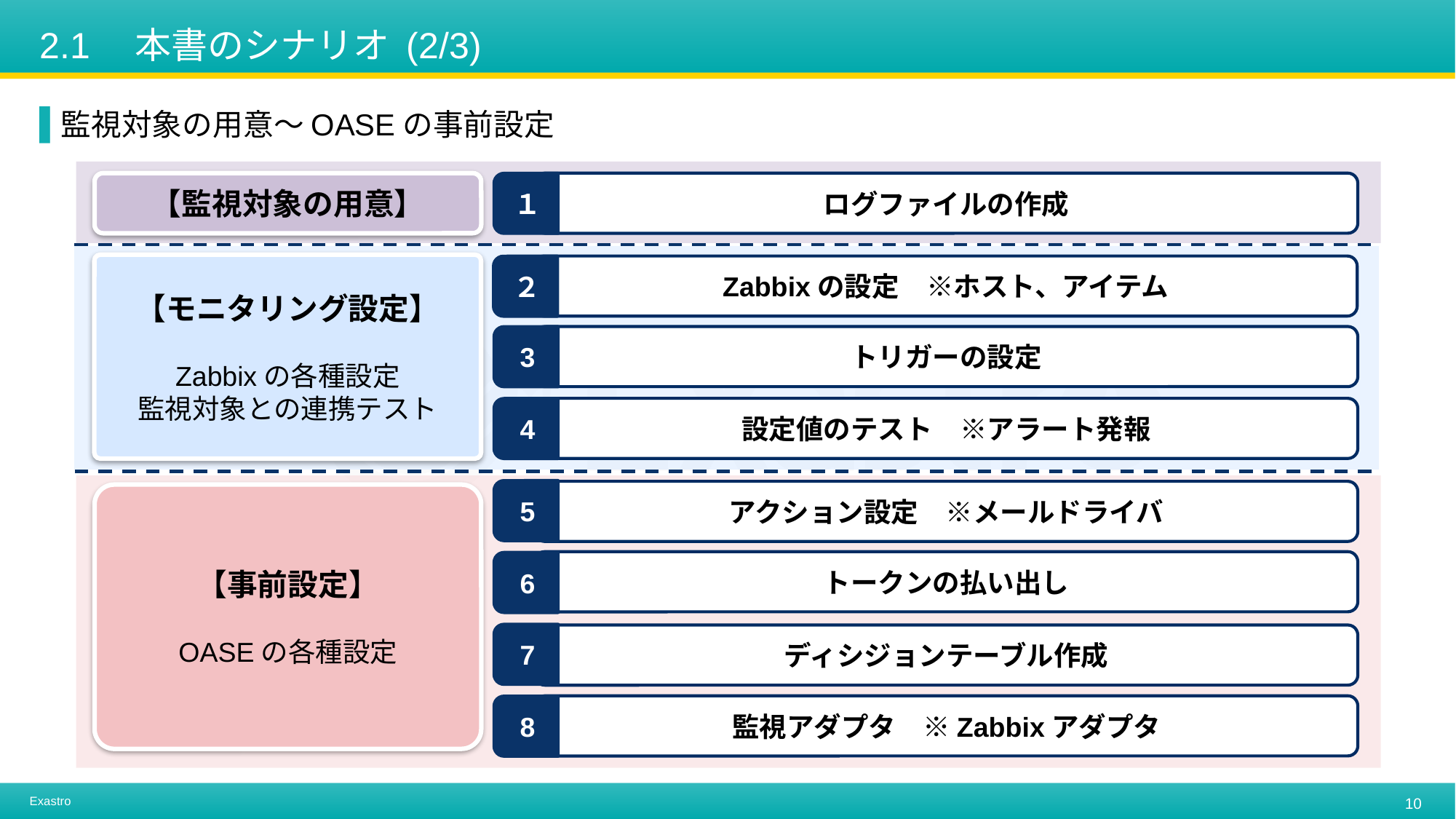

# 2.1　本書のシナリオ (2/3)
監視対象の用意～OASEの事前設定

１
【監視対象の用意】
ログファイルの作成

２
【モニタリング設定】

Zabbixの各種設定
監視対象との連携テスト
Zabbixの設定　※ホスト、アイテム
3
トリガーの設定
4
設定値のテスト　※アラート発報

5
アクション設定　※メールドライバ
【事前設定】

OASEの各種設定
6
トークンの払い出し
7
ディシジョンテーブル作成
8
監視アダプタ　※Zabbixアダプタ